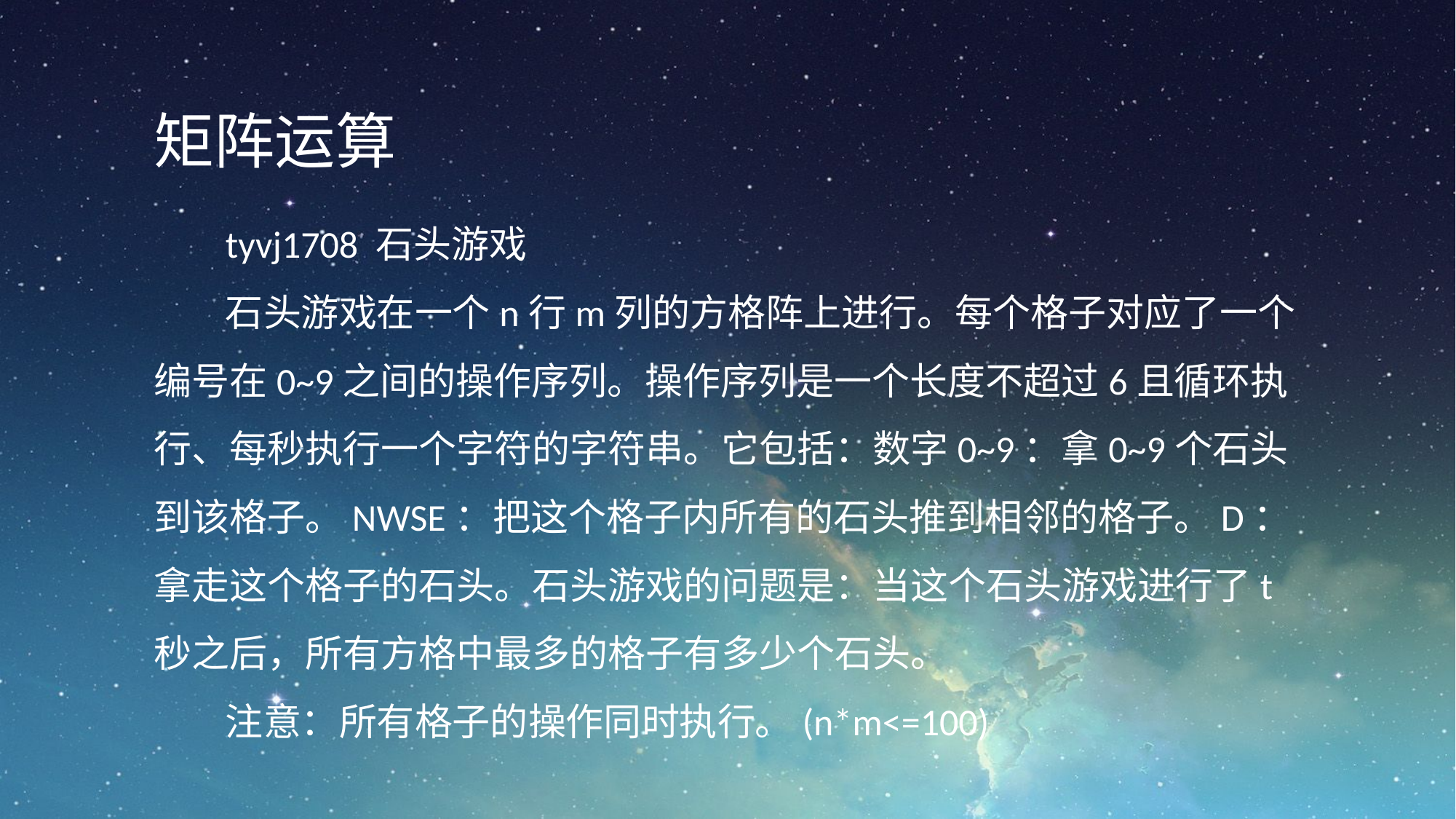

矩阵运算
tyvj1708 石头游戏
石头游戏在一个n行m列的方格阵上进行。每个格子对应了一个编号在0~9之间的操作序列。操作序列是一个长度不超过6且循环执行、每秒执行一个字符的字符串。它包括：数字0~9：拿0~9个石头到该格子。NWSE：把这个格子内所有的石头推到相邻的格子。D：拿走这个格子的石头。石头游戏的问题是：当这个石头游戏进行了t秒之后，所有方格中最多的格子有多少个石头。
注意：所有格子的操作同时执行。(n*m<=100)